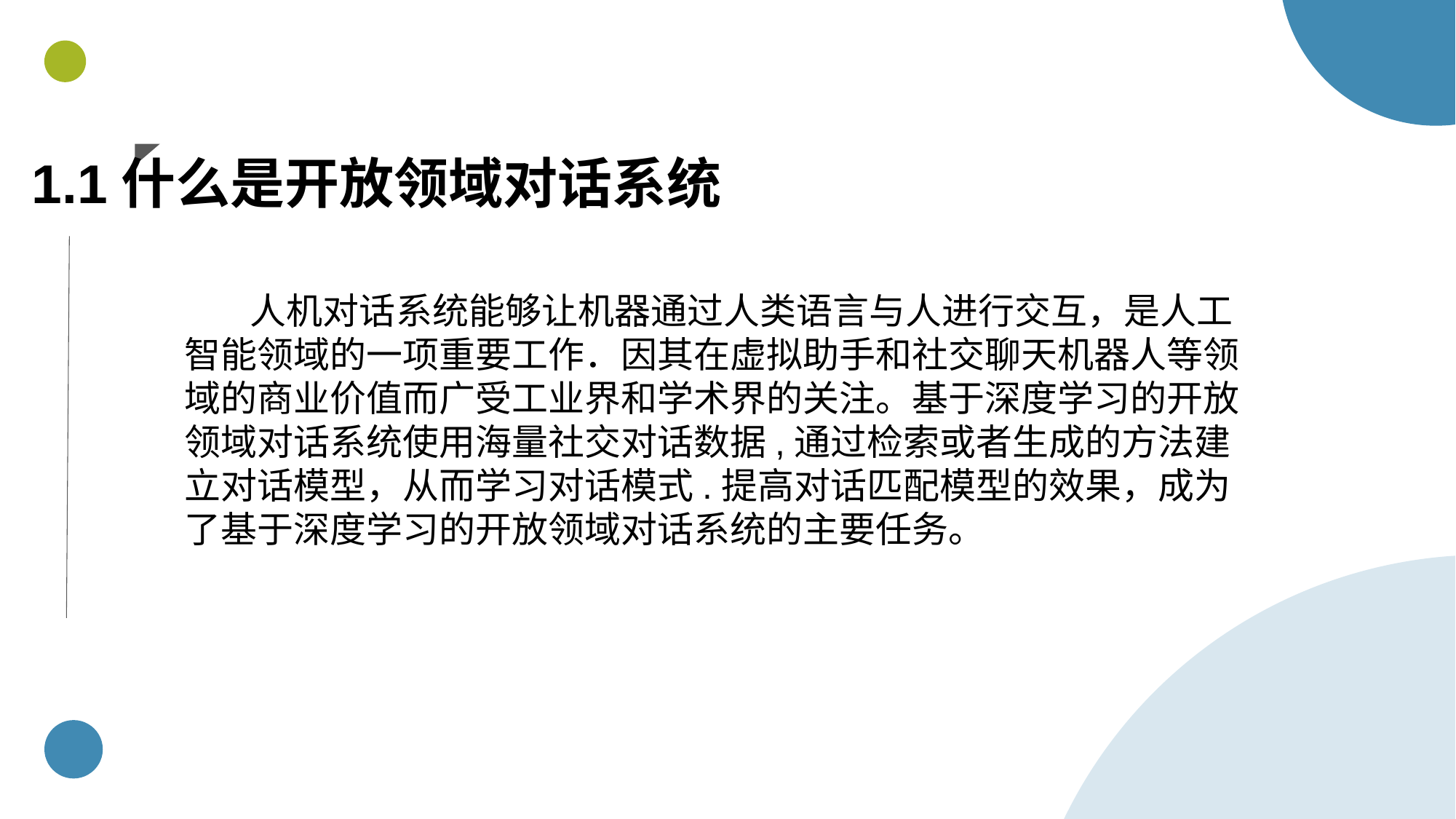

1.1什么是开放领域对话系统
       人机对话系统能够让机器通过人类语言与人进行交互，是人工智能领域的一项重要工作．因其在虚拟助手和社交聊天机器人等领域的商业价值而广受工业界和学术界的关注。基于深度学习的开放领域对话系统使用海量社交对话数据,通过检索或者生成的方法建立对话模型，从而学习对话模式.提高对话匹配模型的效果，成为了基于深度学习的开放领域对话系统的主要任务。